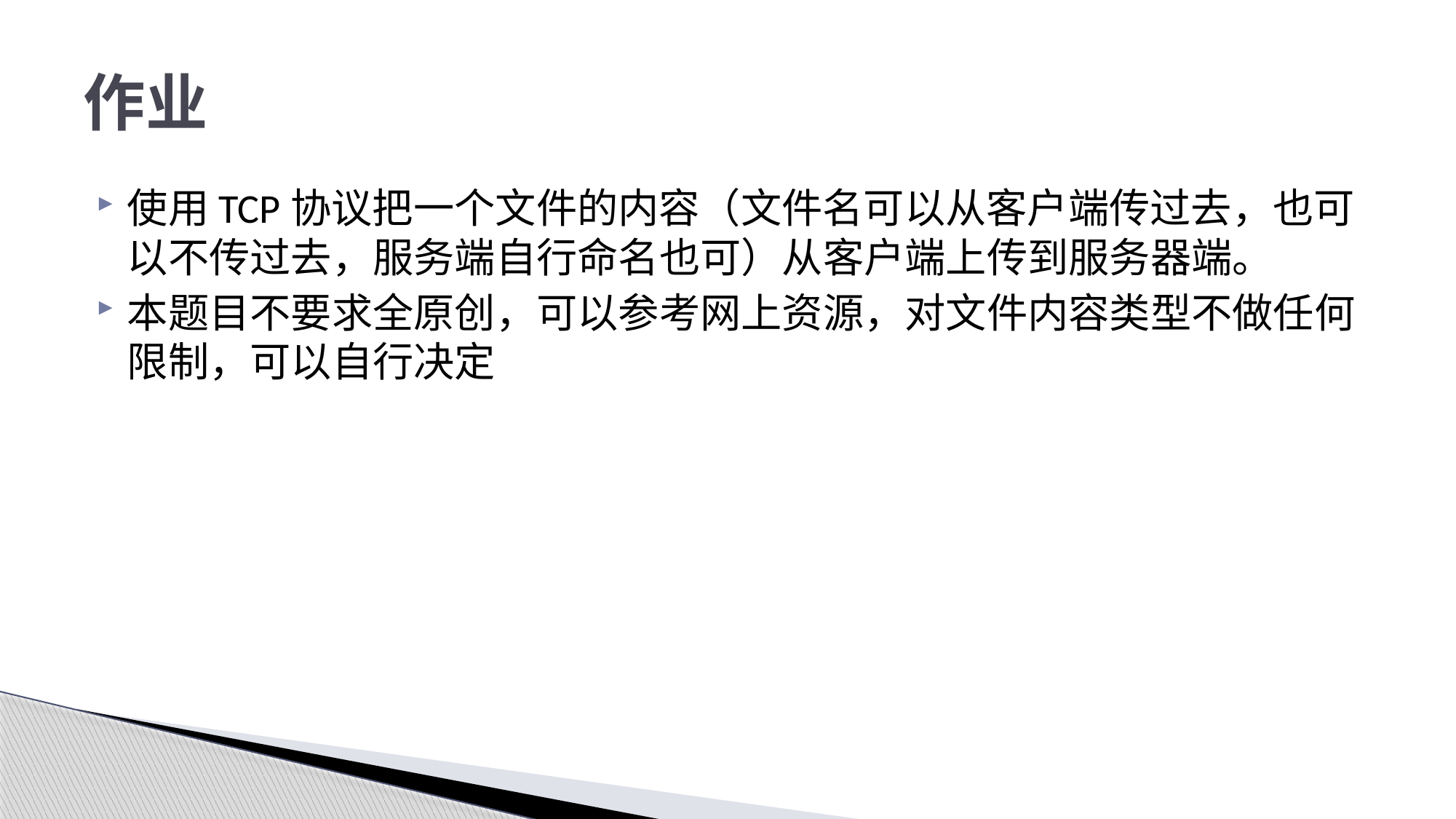

# 作业
使用TCP协议把一个文件的内容（文件名可以从客户端传过去，也可以不传过去，服务端自行命名也可）从客户端上传到服务器端。
本题目不要求全原创，可以参考网上资源，对文件内容类型不做任何限制，可以自行决定